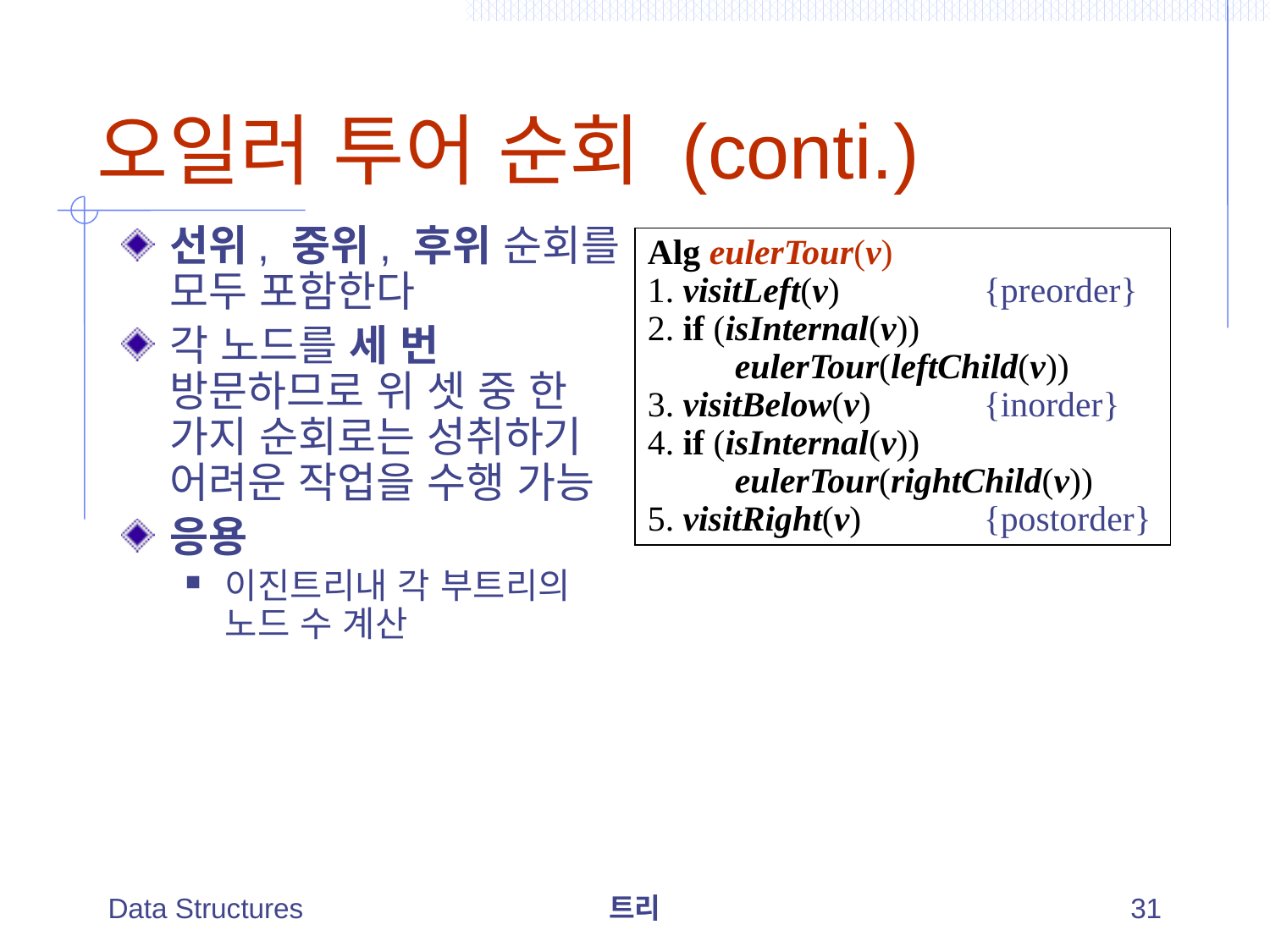

# 오일러 투어 순회 (conti.)
선위, 중위, 후위 순회를 모두 포함한다
각 노드를 세 번 방문하므로 위 셋 중 한 가지 순회로는 성취하기 어려운 작업을 수행 가능
응용
이진트리내 각 부트리의 노드 수 계산
Alg eulerTour(v)
1. visitLeft(v)			{preorder}
2. if (isInternal(v))
		eulerTour(leftChild(v))
3. visitBelow(v)			{inorder}
4. if (isInternal(v))
		eulerTour(rightChild(v))
5. visitRight(v)			{postorder}
Data Structures
트리
31